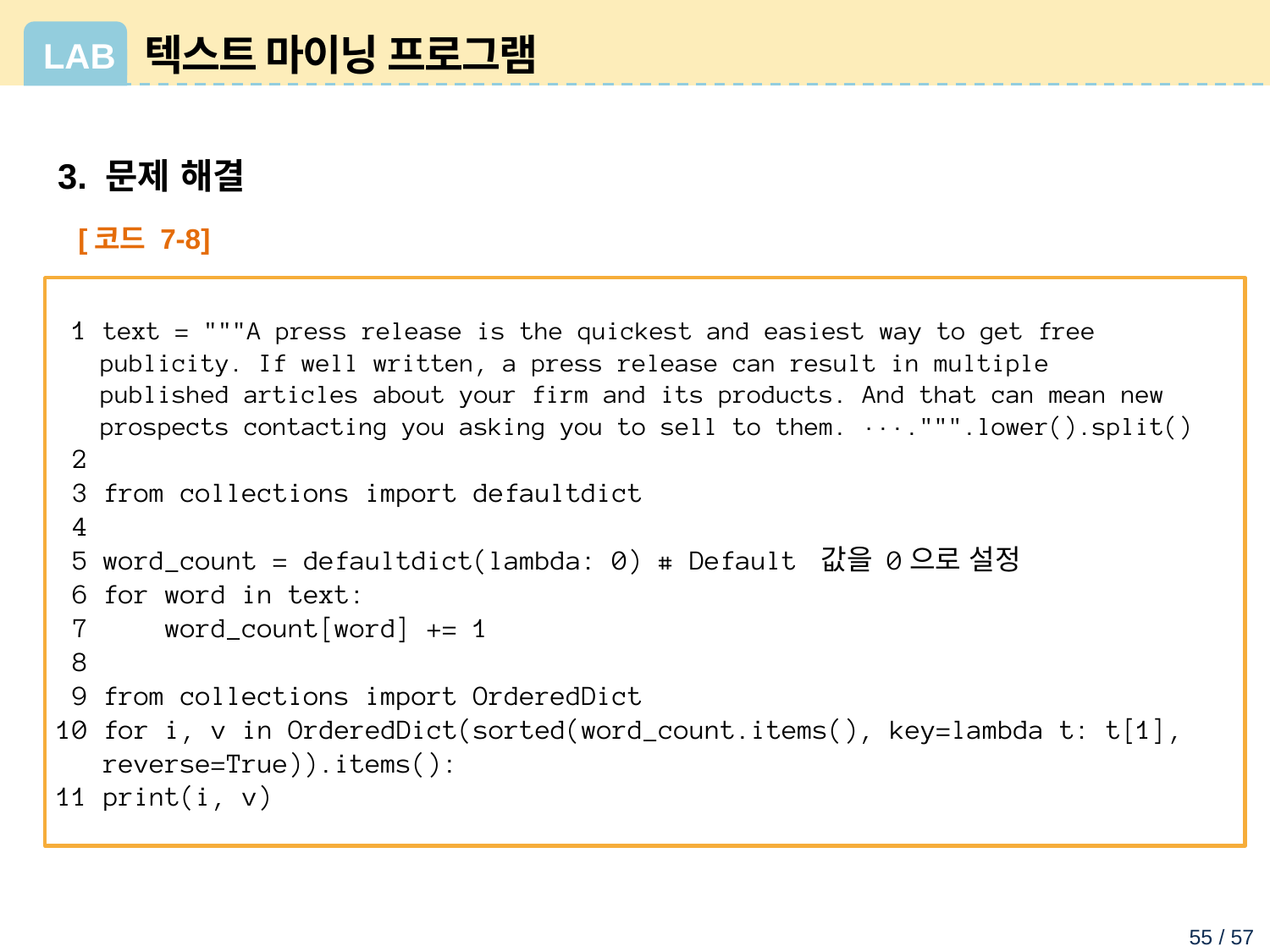

# 텍스트 마이닝 프로그램
3. 문제 해결

[코드 7-8]
 1 text = """A press release is the quickest and easiest way to get free
   publicity. If well written, a press release can result in multiple
   published articles about your firm and its products. And that can mean new
   prospects contacting you asking you to sell to them. ···.""".lower().split()
 2
 3 from collections import defaultdict
 4
 5 word_count = defaultdict(lambda: 0) # Default 값을 0으로 설정
 6 for word in text:
 7     word_count[word] += 1
 8
 9 from collections import OrderedDict
10 for i, v in OrderedDict(sorted(word_count.items(), key=lambda t: t[1],
   reverse=True)).items():
11 print(i, v)